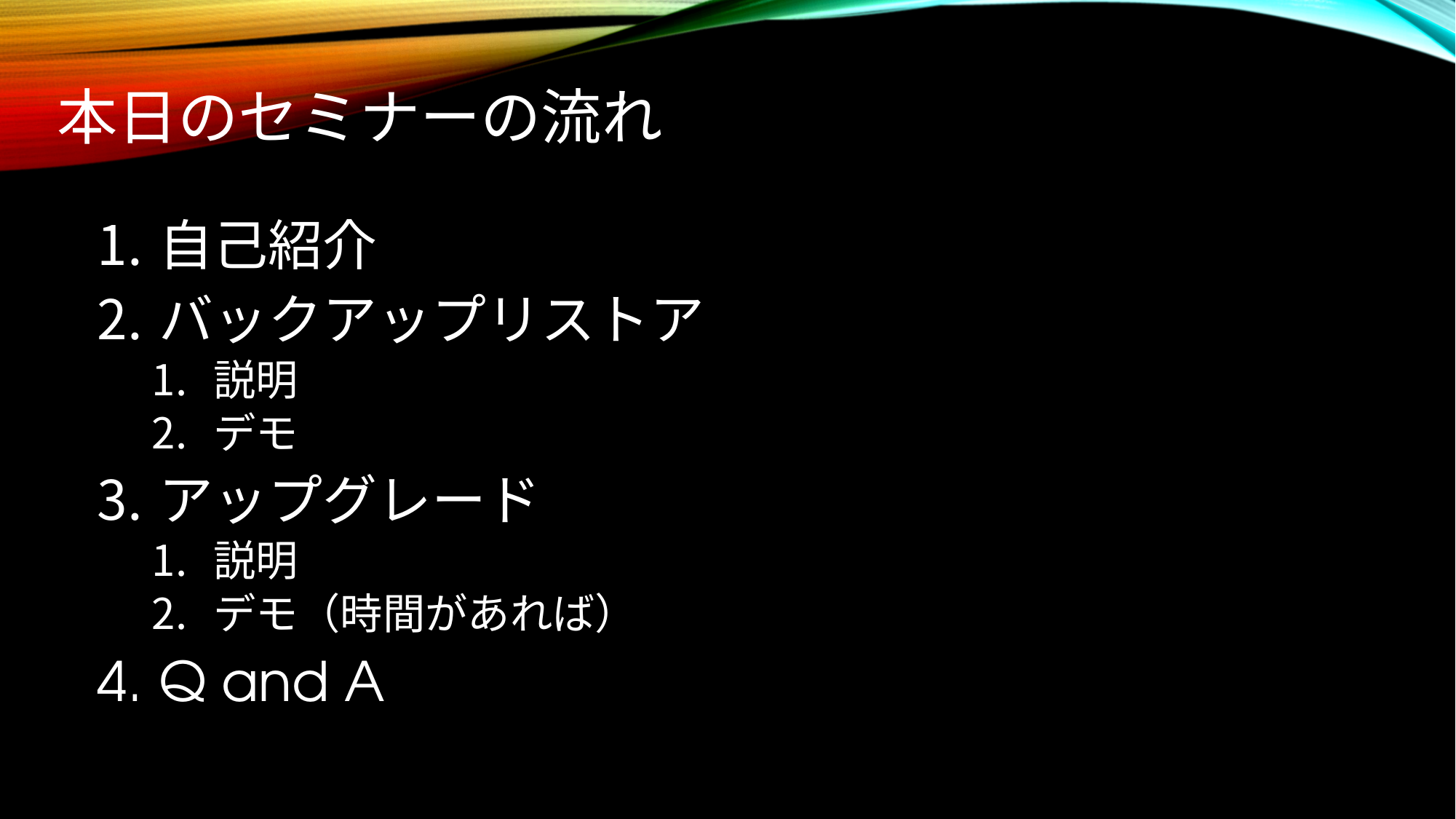

# 本日のセミナーの流れ
自己紹介
バックアップリストア
説明
デモ
アップグレード
説明
デモ（時間があれば）
Q and A